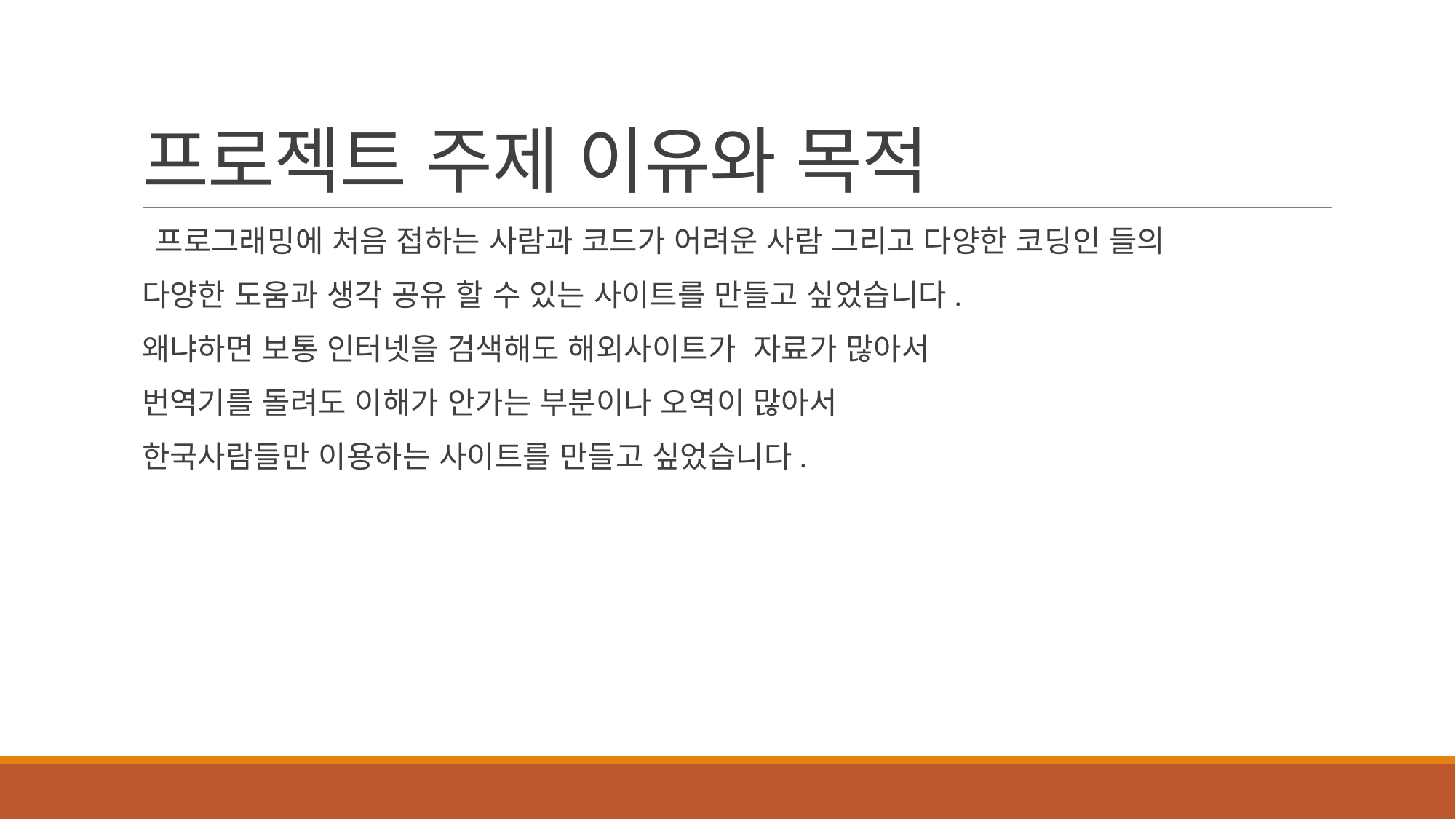

# 프로젝트 주제 이유와 목적
  프로그래밍에 처음 접하는 사람과 코드가 어려운 사람 그리고 다양한 코딩인 들의
다양한 도움과 생각 공유 할 수 있는 사이트를 만들고 싶었습니다.
왜냐하면 보통 인터넷을 검색해도 해외사이트가  자료가 많아서
번역기를 돌려도 이해가 안가는 부분이나 오역이 많아서
한국사람들만 이용하는 사이트를 만들고 싶었습니다.